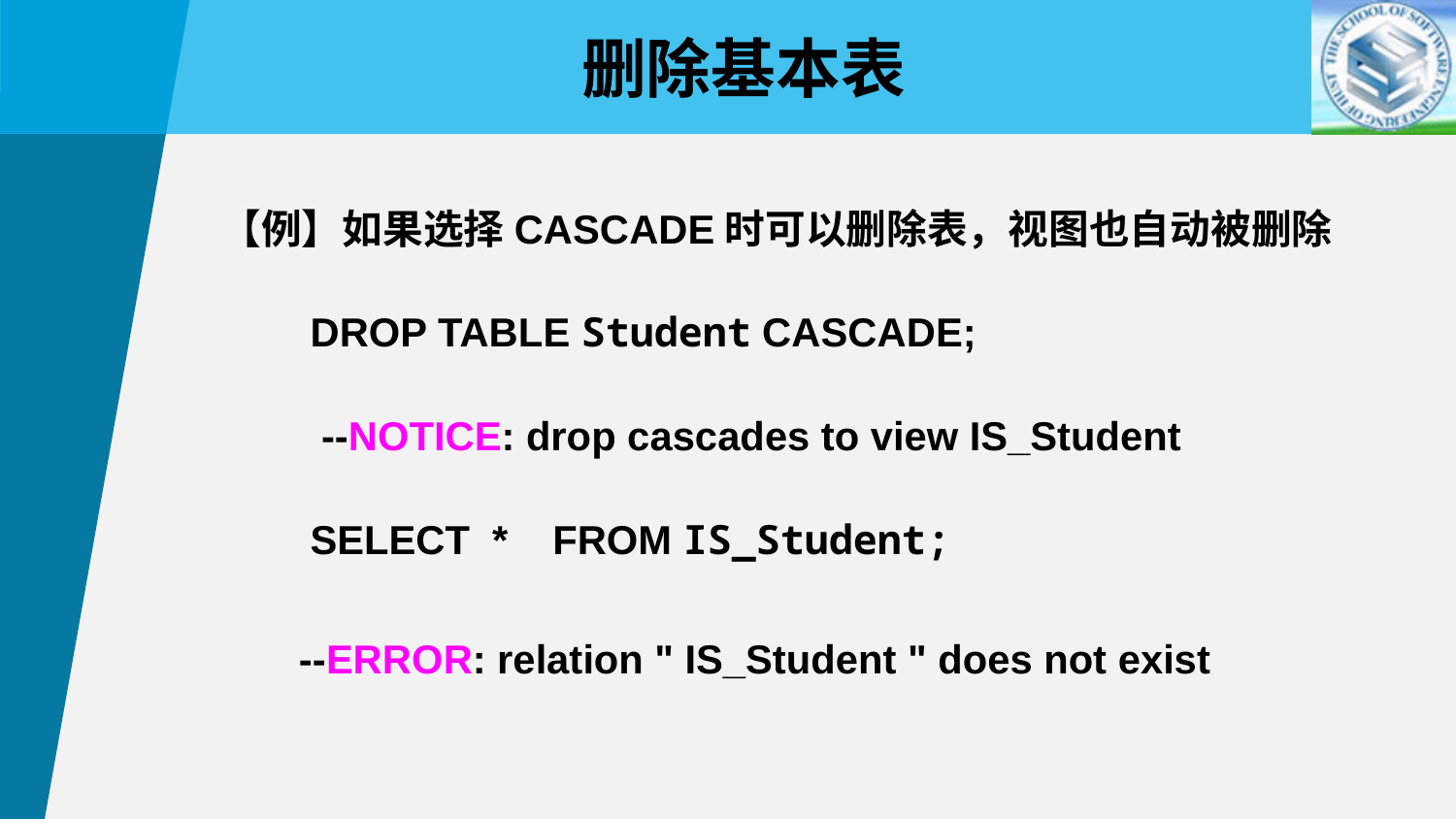

删除基本表
【例】如果选择CASCADE时可以删除表，视图也自动被删除
        DROP TABLE Student CASCADE;
         --NOTICE: drop cascades to view IS_Student
        SELECT  *    FROM IS_Student;
       --ERROR: relation " IS_Student " does not exist